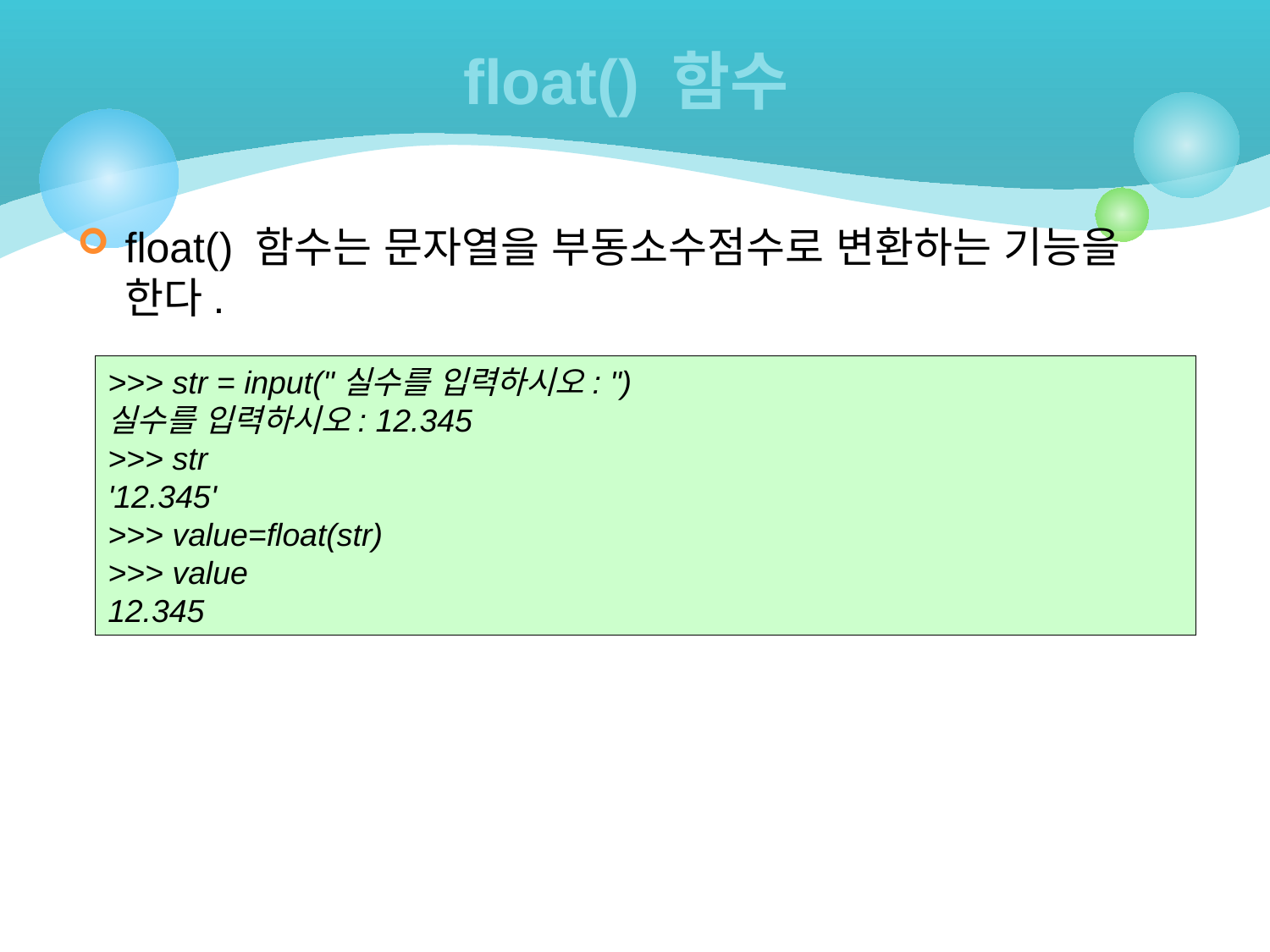

# float() 함수
float() 함수는 문자열을 부동소수점수로 변환하는 기능을 한다.
>>> str = input("실수를 입력하시오: ")
실수를 입력하시오: 12.345
>>> str
'12.345'
>>> value=float(str)
>>> value
12.345